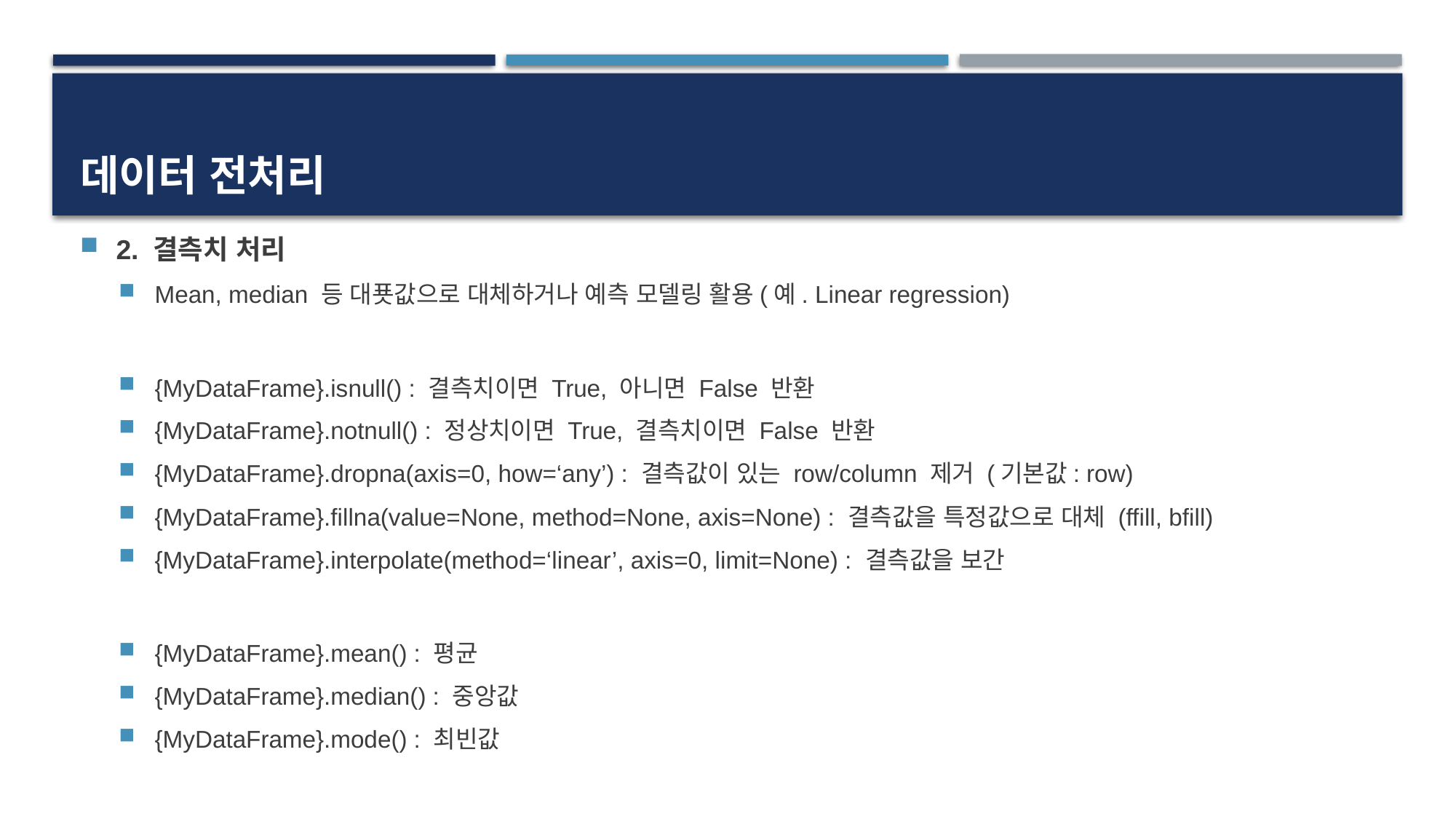

# 데이터 전처리
2. 결측치 처리
Mean, median 등 대푯값으로 대체하거나 예측 모델링 활용(예. Linear regression)

{MyDataFrame}.isnull() : 결측치이면 True, 아니면 False 반환
{MyDataFrame}.notnull() : 정상치이면 True, 결측치이면 False 반환
{MyDataFrame}.dropna(axis=0, how=‘any’) : 결측값이 있는 row/column 제거 (기본값: row)
{MyDataFrame}.fillna(value=None, method=None, axis=None) : 결측값을 특정값으로 대체 (ffill, bfill)
{MyDataFrame}.interpolate(method=‘linear’, axis=0, limit=None) : 결측값을 보간

{MyDataFrame}.mean() : 평균
{MyDataFrame}.median() : 중앙값
{MyDataFrame}.mode() : 최빈값